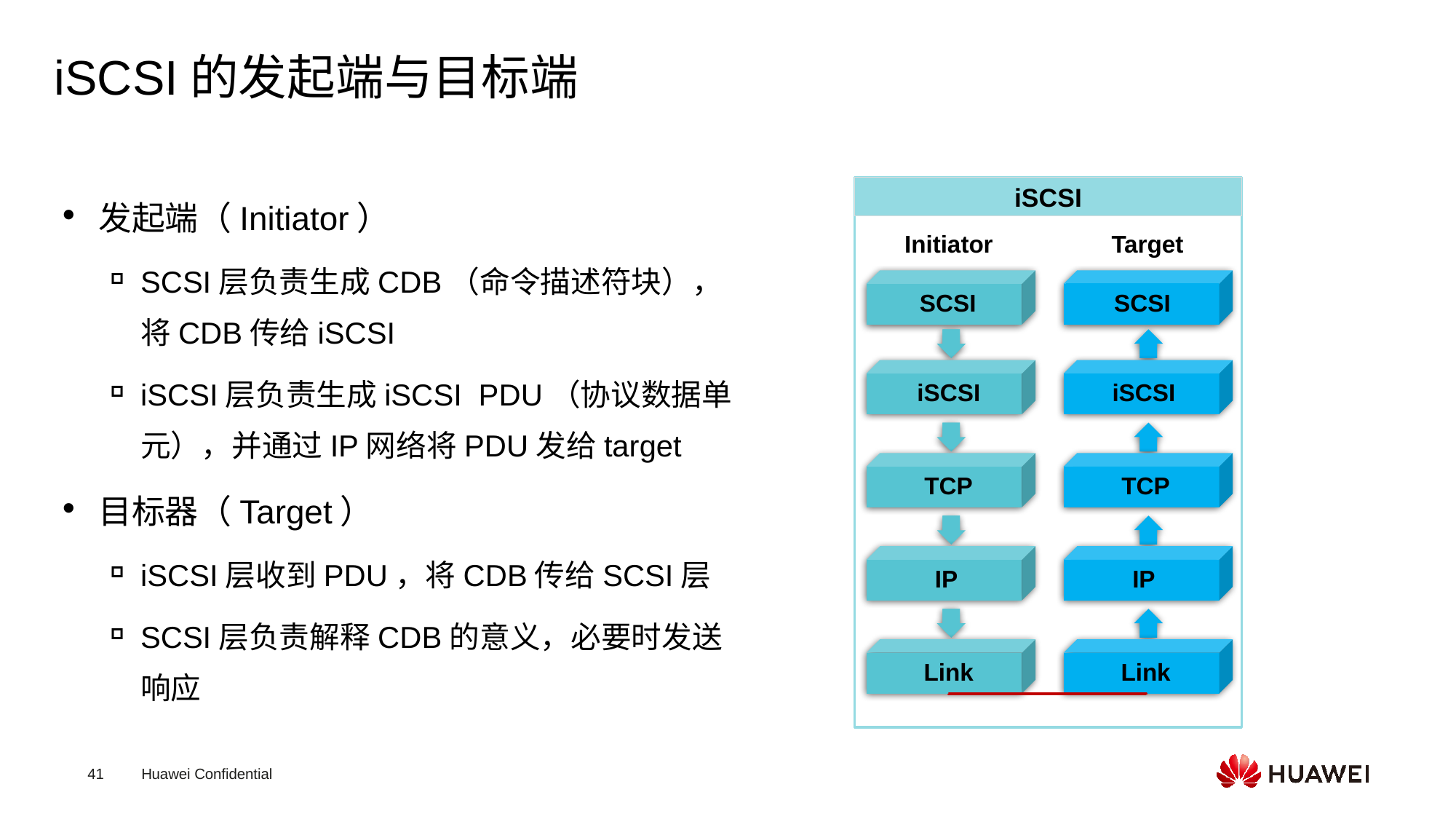

# iSCSI的发起端与目标端
发起端（Initiator）
SCSI层负责生成CDB（命令描述符块），将CDB传给iSCSI
iSCSI层负责生成iSCSI  PDU（协议数据单元），并通过IP网络将PDU发给target
目标器（Target）
iSCSI层收到PDU，将CDB传给SCSI层
SCSI层负责解释CDB的意义，必要时发送响应

iSCSI
Initiator
Target

SCSI

SCSI

iSCSI

iSCSI

TCP

TCP

IP

IP

Link

Link